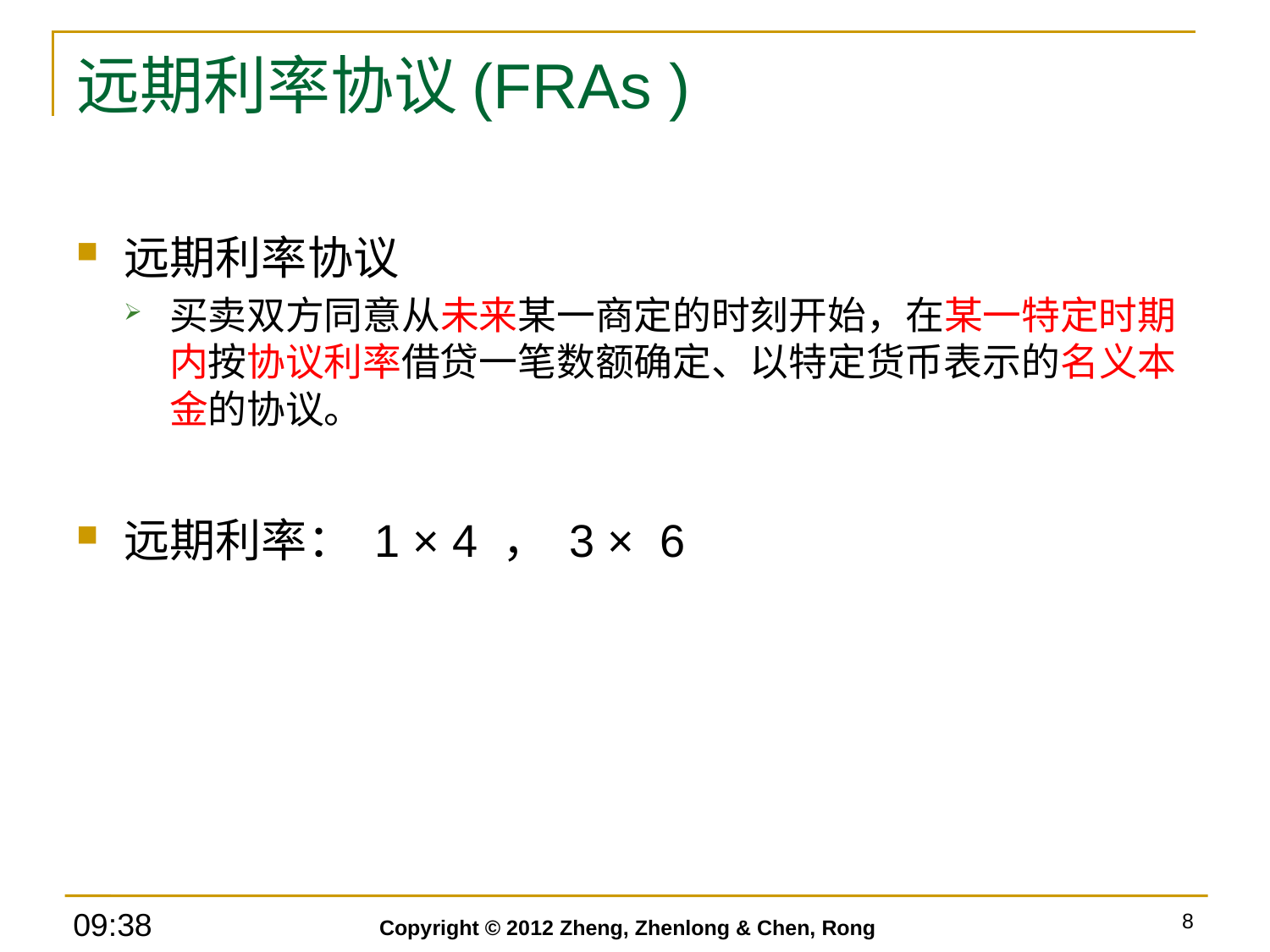

# 远期利率协议(FRAs )
远期利率协议
买卖双方同意从未来某一商定的时刻开始，在某一特定时期内按协议利率借贷一笔数额确定、以特定货币表示的名义本金的协议。

远期利率： 1 × 4 ， 3 ×  6

8
Copyright © 2012 Zheng, Zhenlong & Chen, Rong